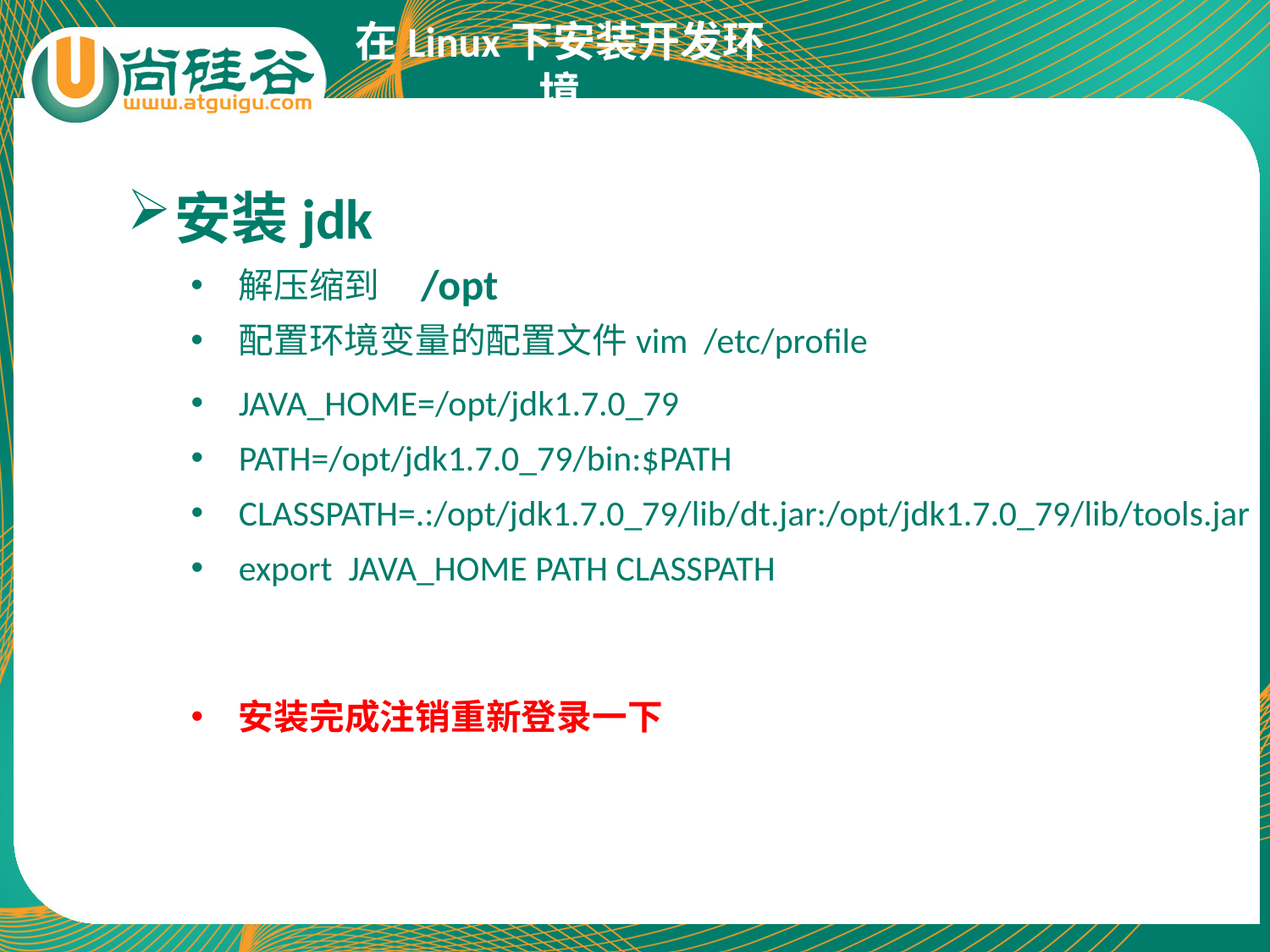

在Linux下安装开发环境
安装jdk
解压缩到
配置环境变量的配置文件vim  /etc/profile

/opt
JAVA_HOME=/opt/jdk1.7.0_79
PATH=/opt/jdk1.7.0_79/bin:$PATH
CLASSPATH=.:/opt/jdk1.7.0_79/lib/dt.jar:/opt/jdk1.7.0_79/lib/tools.jar
export  JAVA_HOME PATH CLASSPATH
安装完成注销重新登录一下